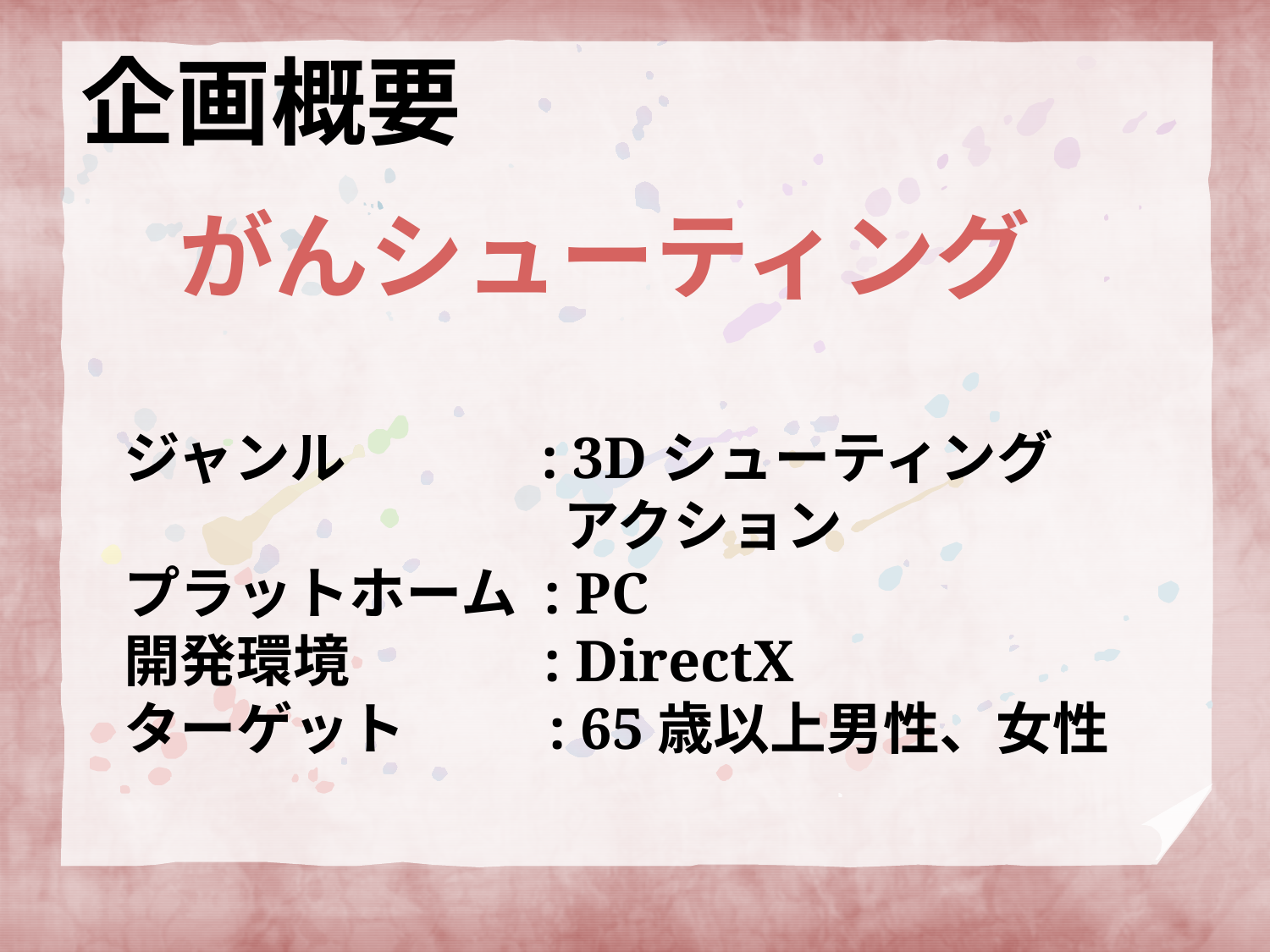

企画概要
がんシューティング
ジャンル              : 3Dシューティング
                                 アクション
プラットホーム : PC
開発環境              : DirectX
ターゲット          : 65歳以上男性、女性